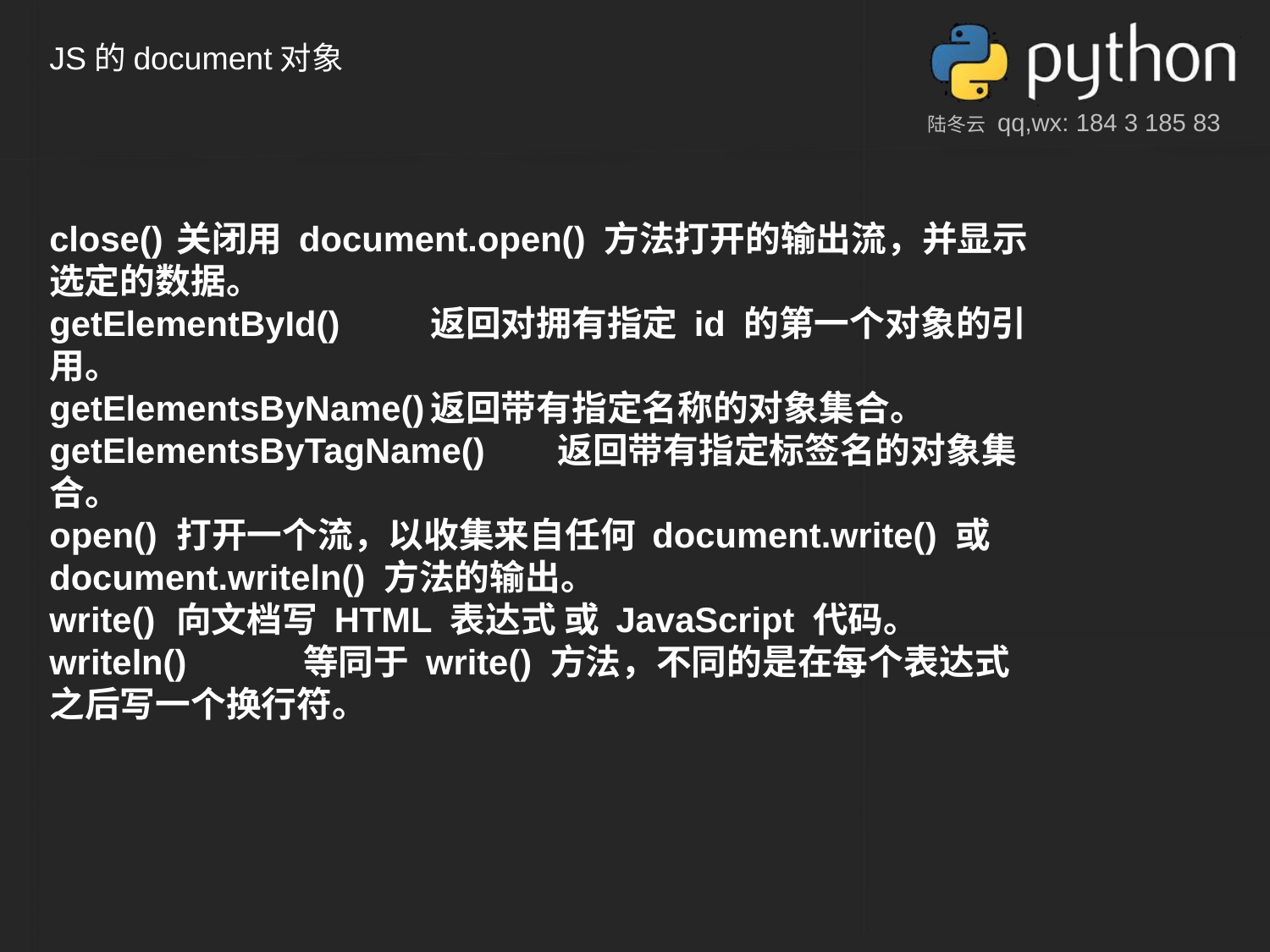

JS的document对象
close()	关闭用 document.open() 方法打开的输出流，并显示选定的数据。
getElementById()	返回对拥有指定 id 的第一个对象的引用。
getElementsByName()	返回带有指定名称的对象集合。
getElementsByTagName()	返回带有指定标签名的对象集合。
open()	打开一个流，以收集来自任何 document.write() 或 document.writeln() 方法的输出。
write()	向文档写 HTML 表达式 或 JavaScript 代码。
writeln()	等同于 write() 方法，不同的是在每个表达式之后写一个换行符。